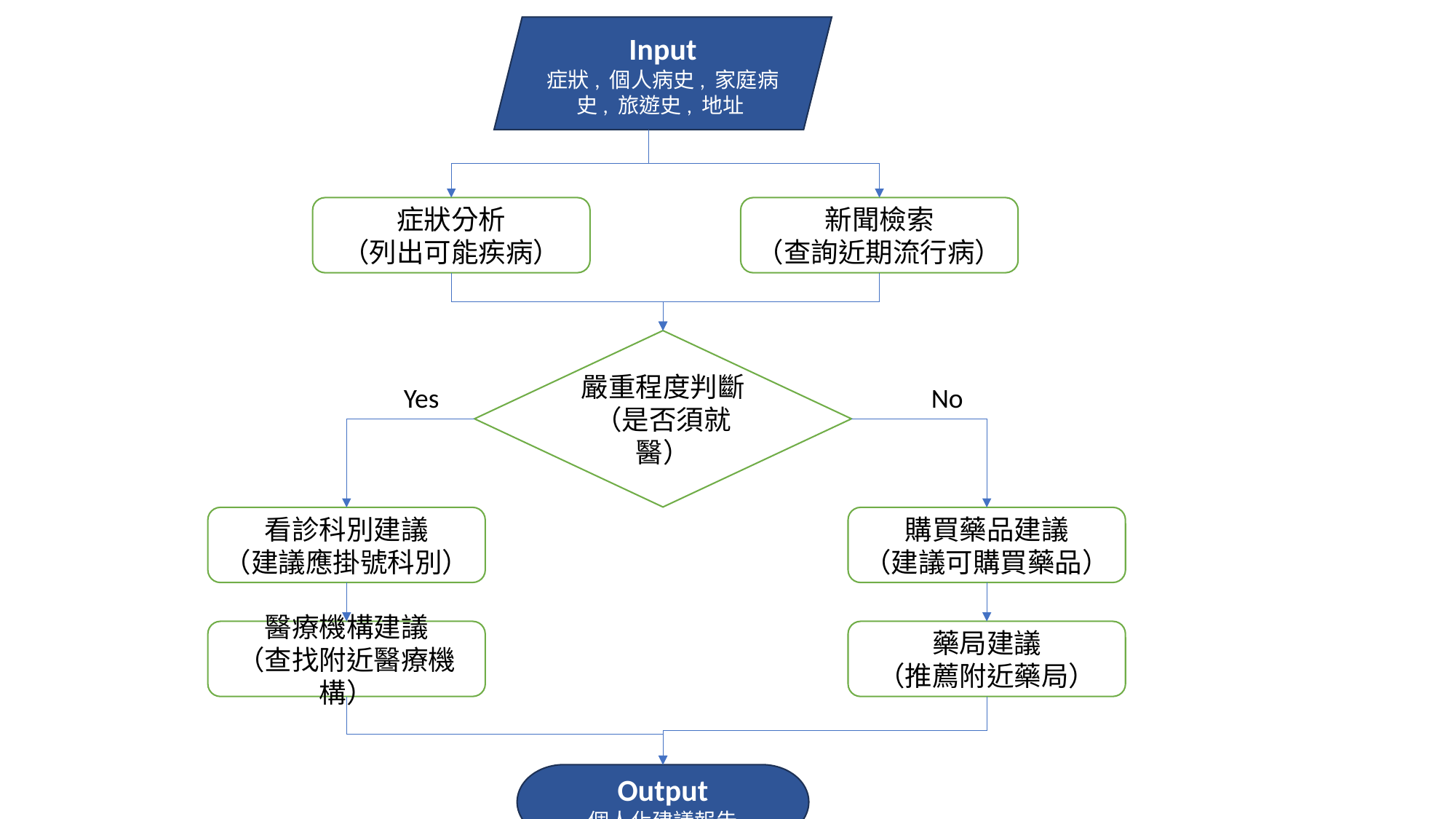

Input
症狀, 個人病史, 家庭病史, 旅遊史, 地址
症狀分析
（列出可能疾病）
新聞檢索
（查詢近期流行病）
嚴重程度判斷
（是否須就醫）
No
Yes
看診科別建議
（建議應掛號科別）
購買藥品建議
（建議可購買藥品）
醫療機構建議
（查找附近醫療機構）
藥局建議
（推薦附近藥局）
Output
個人化建議報告